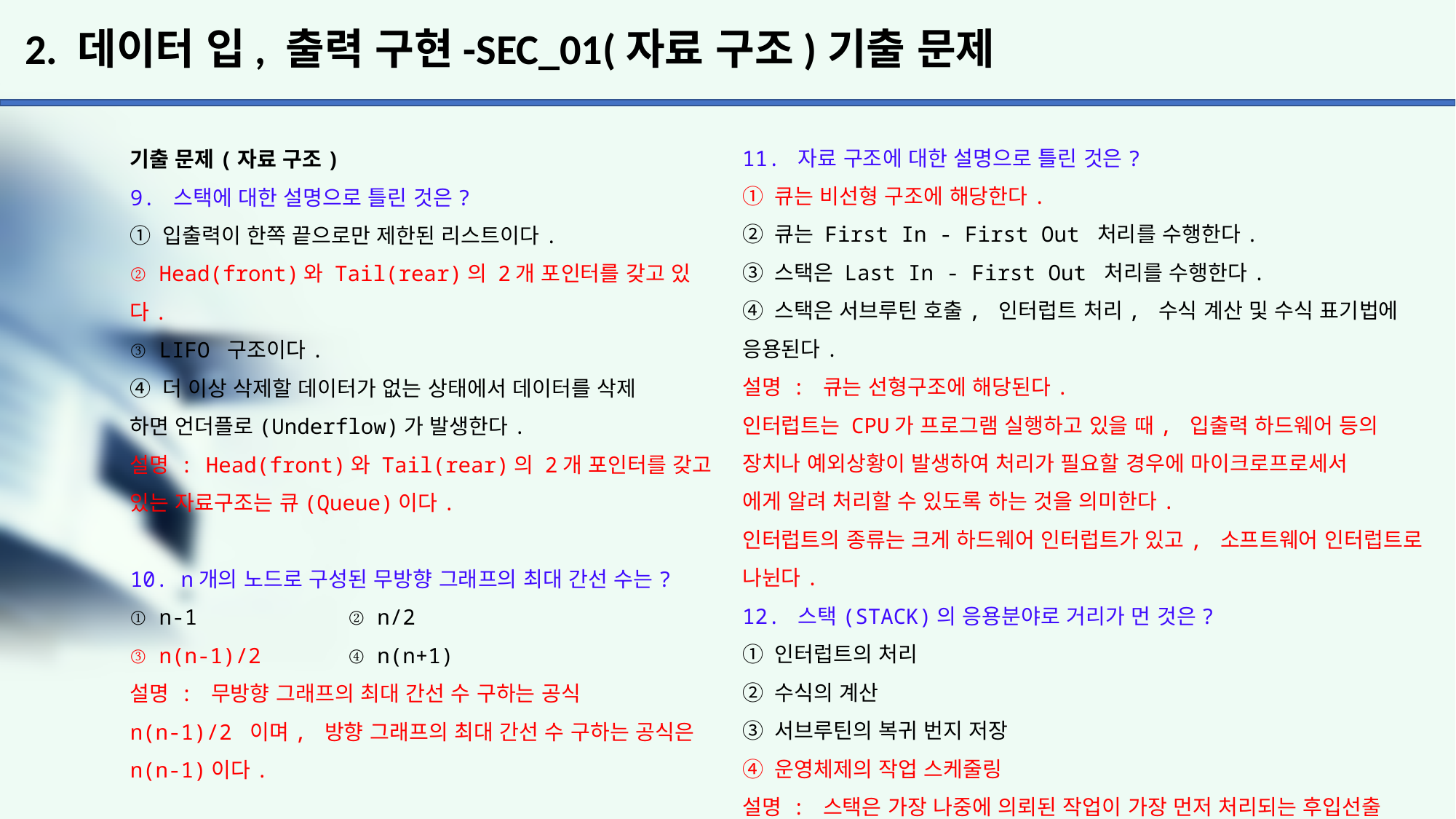

# 2. 데이터 입, 출력 구현-SEC_01(자료 구조)기출 문제
11. 자료 구조에 대한 설명으로 틀린 것은?
① 큐는 비선형 구조에 해당한다.
② 큐는 First In - First Out 처리를 수행한다.
③ 스택은 Last In - First Out 처리를 수행한다.
④ 스택은 서브루틴 호출, 인터럽트 처리, 수식 계산 및 수식 표기법에 응용된다.
설명 : 큐는 선형구조에 해당된다.
인터럽트는 CPU가 프로그램 실행하고 있을 때, 입출력 하드웨어 등의
장치나 예외상황이 발생하여 처리가 필요할 경우에 마이크로프로세서
에게 알려 처리할 수 있도록 하는 것을 의미한다.
인터럽트의 종류는 크게 하드웨어 인터럽트가 있고, 소프트웨어 인터럽트로 나뉜다.
12. 스택(STACK)의 응용분야로 거리가 먼 것은?
① 인터럽트의 처리
② 수식의 계산
③ 서브루틴의 복귀 번지 저장
④ 운영체제의 작업 스케줄링
설명 : 스택은 가장 나중에 의뢰된 작업이 가장 먼저 처리되는 후입선출 방식인데, 보기 중에는 의뢰된 순서대로 작업이 처리되는
선입선출방식인 큐의 응용분야가 있다.그것이 바로 운영체제의 작업
스케쥴링(메시지 큐)에 해당된다.
기출 문제(자료 구조)
9. 스택에 대한 설명으로 틀린 것은?
① 입출력이 한쪽 끝으로만 제한된 리스트이다.
② Head(front)와 Tail(rear)의 2개 포인터를 갖고 있다.
③ LIFO 구조이다.
④ 더 이상 삭제할 데이터가 없는 상태에서 데이터를 삭제
하면 언더플로(Underflow)가 발생한다.
설명 : Head(front)와 Tail(rear)의 2개 포인터를 갖고
있는 자료구조는 큐(Queue)이다.

10. n개의 노드로 구성된 무방향 그래프의 최대 간선 수는?
① n-1		② n/2
③ n(n-1)/2	④ n(n+1)
설명 : 무방향 그래프의 최대 간선 수 구하는 공식
n(n-1)/2 이며, 방향 그래프의 최대 간선 수 구하는 공식은
n(n-1)이다.